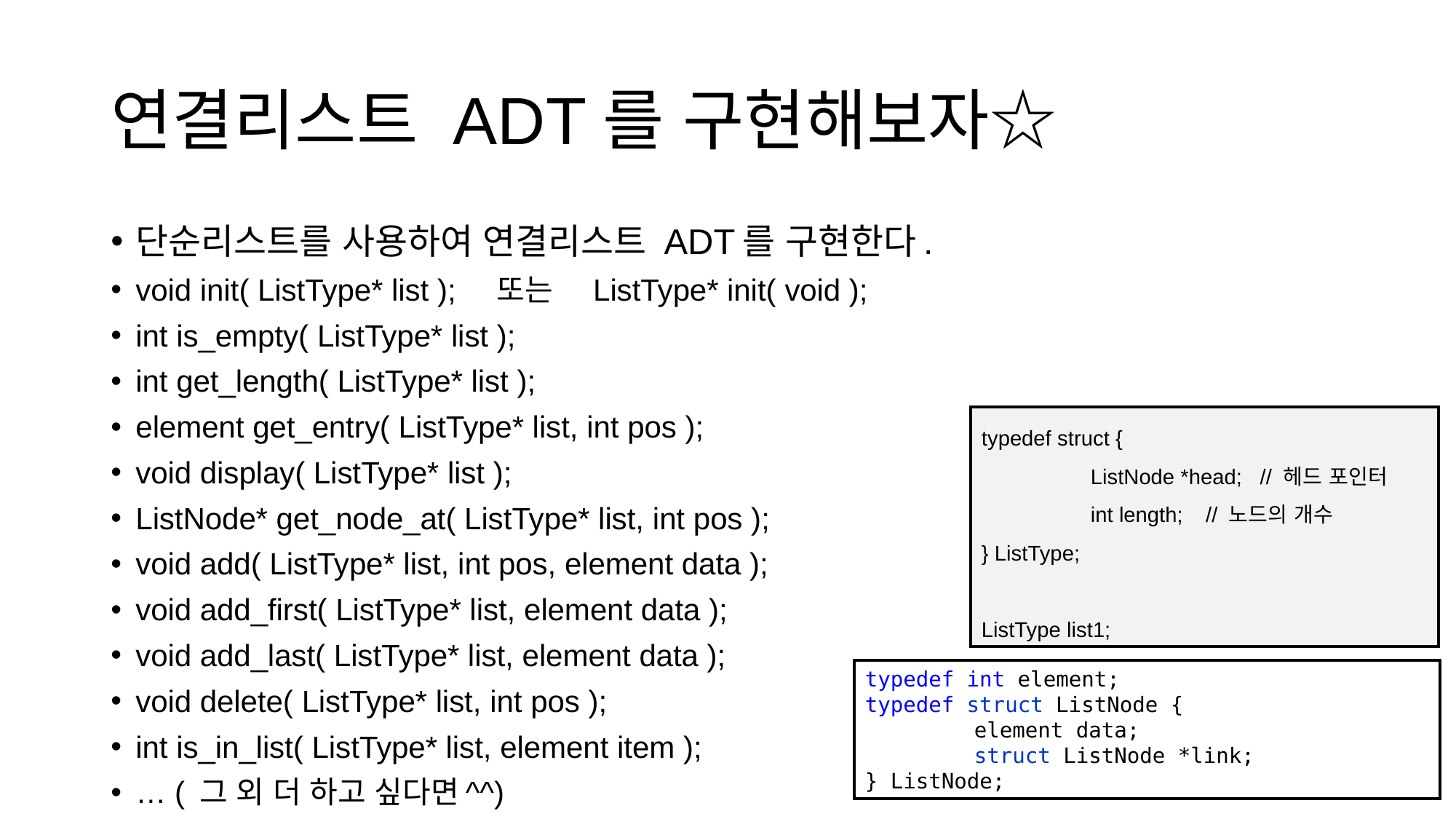

# 연결리스트 ADT를 구현해보자☆
단순리스트를 사용하여 연결리스트 ADT를 구현한다.
void init( ListType* list );    또는    ListType* init( void );
int is_empty( ListType* list );
int get_length( ListType* list );
element get_entry( ListType* list, int pos );
void display( ListType* list );
ListNode* get_node_at( ListType* list, int pos );
void add( ListType* list, int pos, element data );
void add_first( ListType* list, element data );
void add_last( ListType* list, element data );
void delete( ListType* list, int pos );
int is_in_list( ListType* list, element item );
… ( 그 외 더 하고 싶다면^^)
typedef struct {
	ListNode *head;   // 헤드 포인터
	int length;	 // 노드의 개수
} ListType;

ListType list1;
typedef int element;
typedef struct ListNode {
	element data;
	struct ListNode *link;
} ListNode;